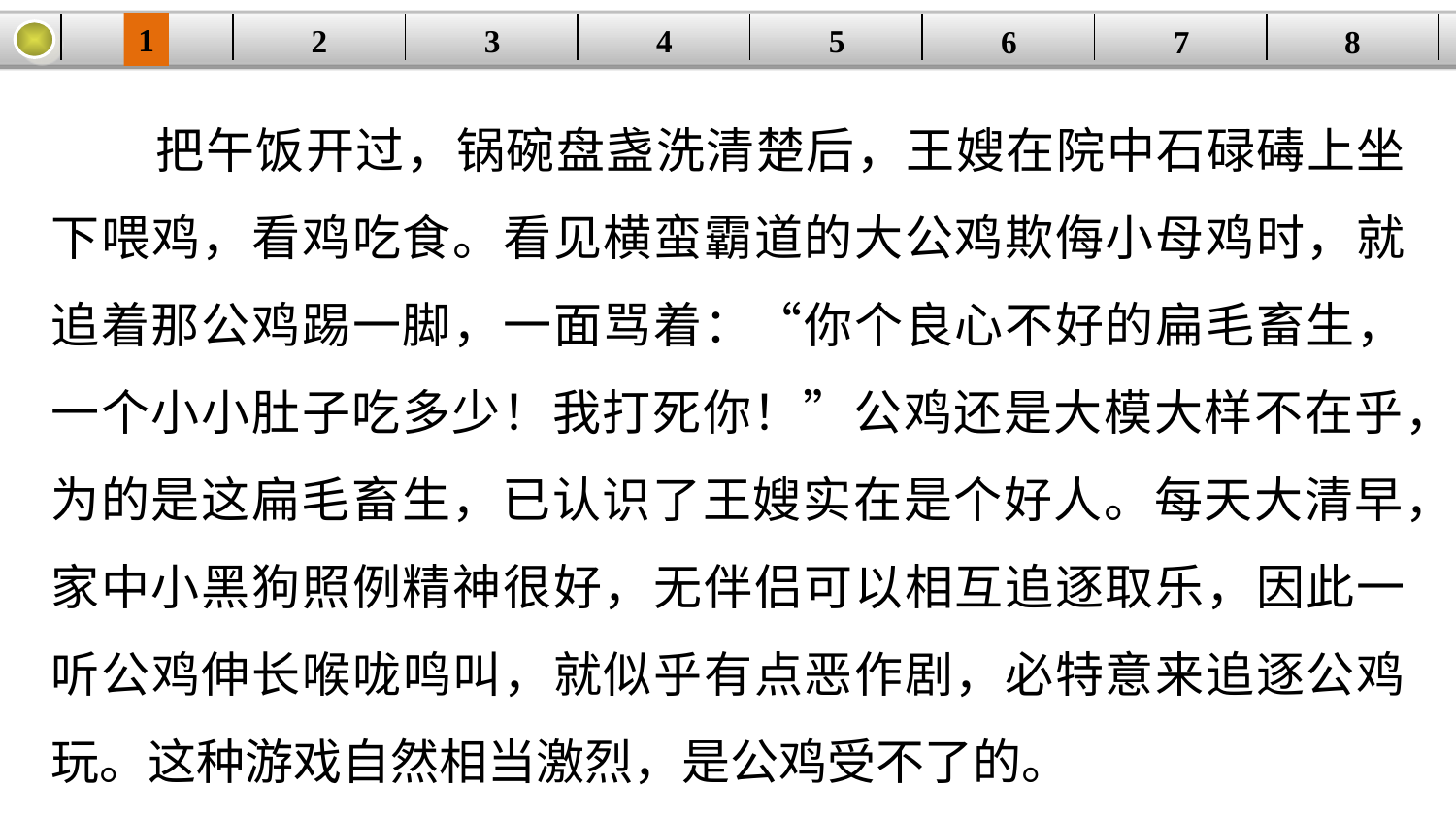

1
2
3
4
|  |  |  |  |  |  |  |  |
| --- | --- | --- | --- | --- | --- | --- | --- |
5
6
7
8

把午饭开过，锅碗盘盏洗清楚后，王嫂在院中石碌碡上坐下喂鸡，看鸡吃食。看见横蛮霸道的大公鸡欺侮小母鸡时，就追着那公鸡踢一脚，一面骂着：“你个良心不好的扁毛畜生，一个小小肚子吃多少！我打死你！”公鸡还是大模大样不在乎，为的是这扁毛畜生，已认识了王嫂实在是个好人。每天大清早，家中小黑狗照例精神很好，无伴侣可以相互追逐取乐，因此一听公鸡伸长喉咙鸣叫，就似乎有点恶作剧，必特意来追逐公鸡玩。这种游戏自然相当激烈，是公鸡受不了的。